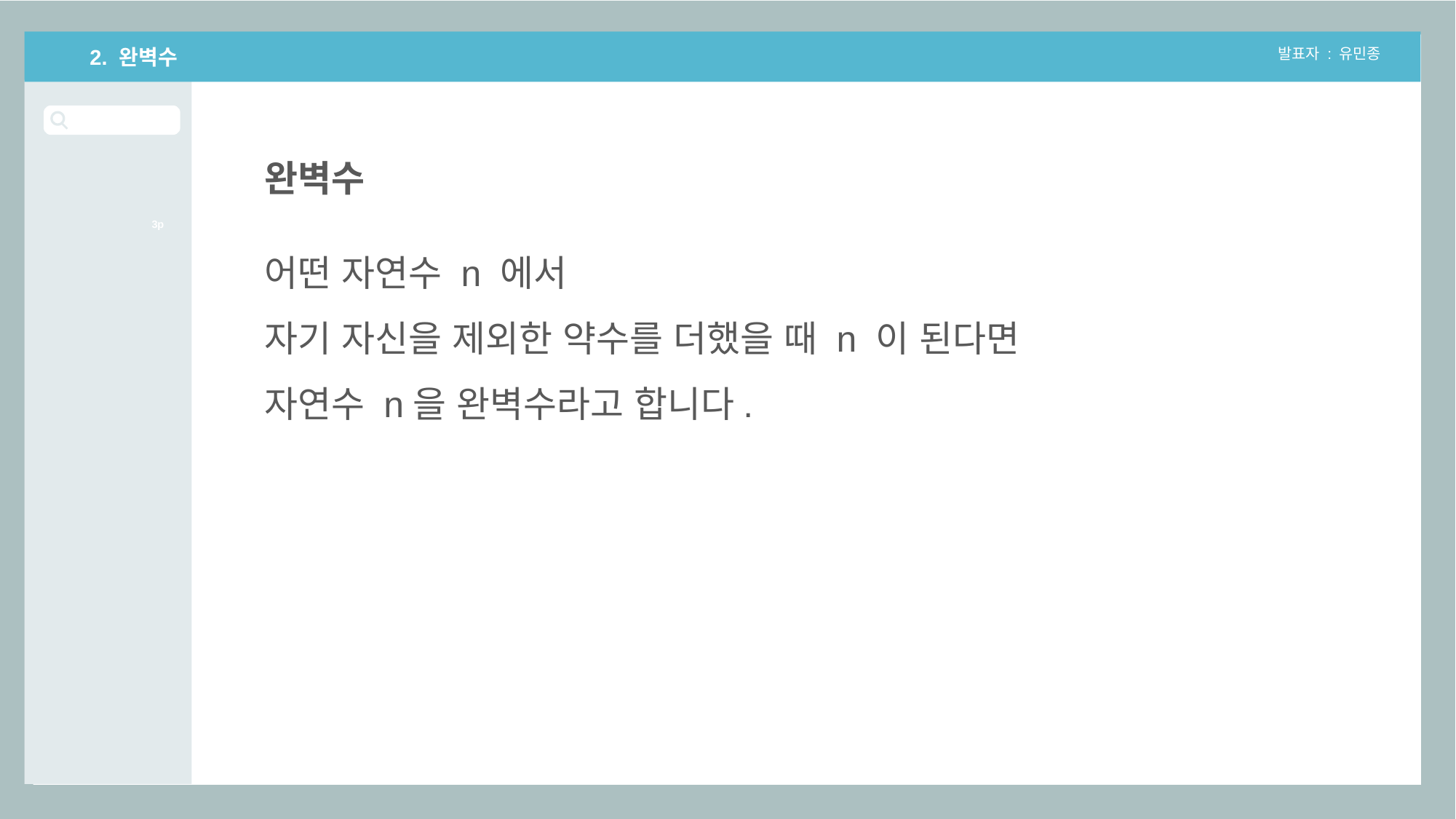

2. 완벽수
발표자 : 유민종

완벽수
3p
어떤 자연수 n 에서
자기 자신을 제외한 약수를 더했을 때 n 이 된다면
자연수 n을 완벽수라고 합니다.